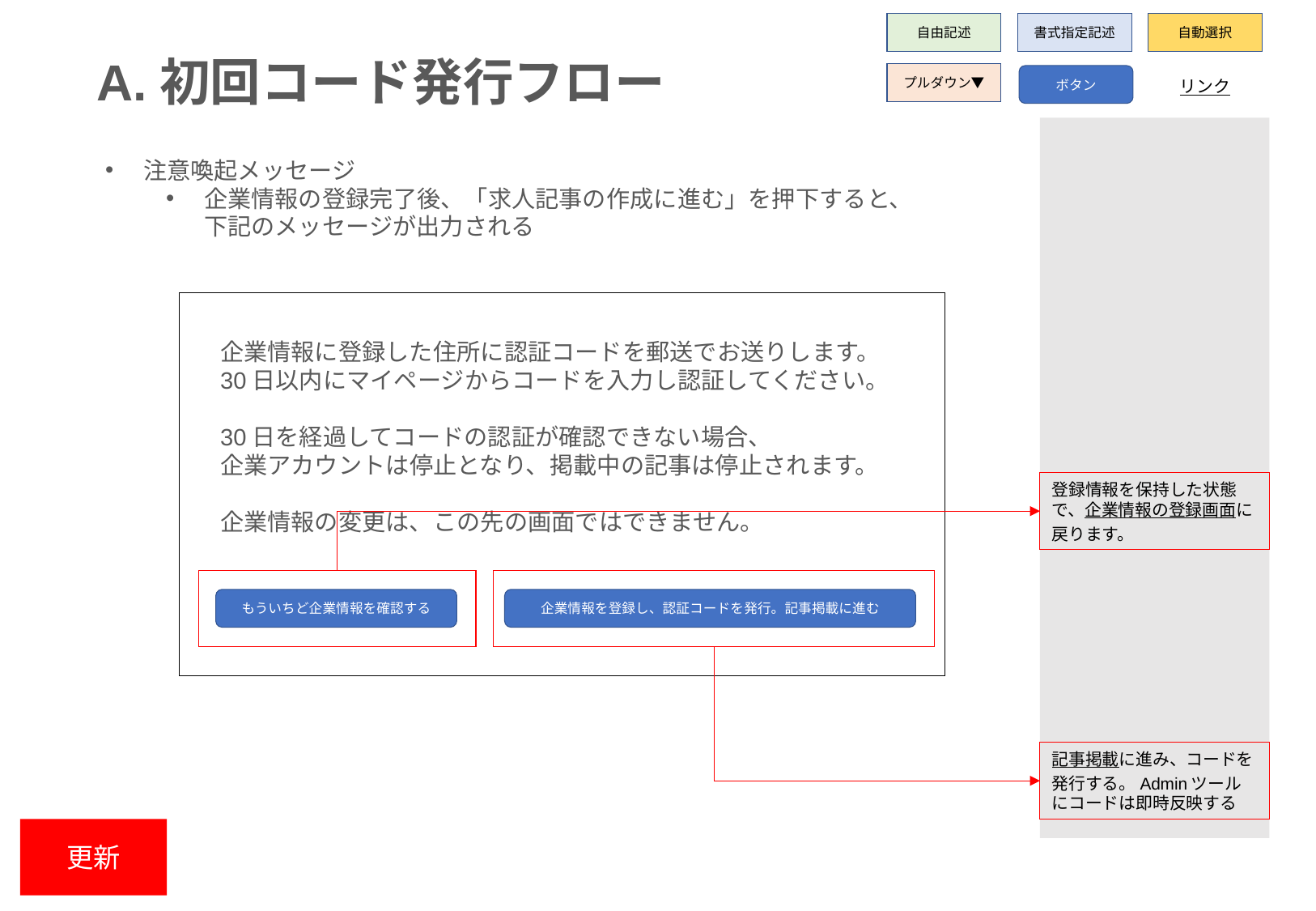

自由記述
書式指定記述
自動選択
A.初回コード発行フロー
プルダウン▼
ボタン
リンク

注意喚起メッセージ
企業情報の登録完了後、「求人記事の作成に進む」を押下すると、下記のメッセージが出力される

企業情報に登録した住所に認証コードを郵送でお送りします。
30日以内にマイページからコードを入力し認証してください。

30日を経過してコードの認証が確認できない場合、
企業アカウントは停止となり、掲載中の記事は停止されます。

企業情報の変更は、この先の画面ではできません。
登録情報を保持した状態で、企業情報の登録画面に戻ります。

もういちど企業情報を確認する
企業情報を登録し、認証コードを発行。記事掲載に進む
記事掲載に進み、コードを発行する。Adminツールにコードは即時反映する
更新